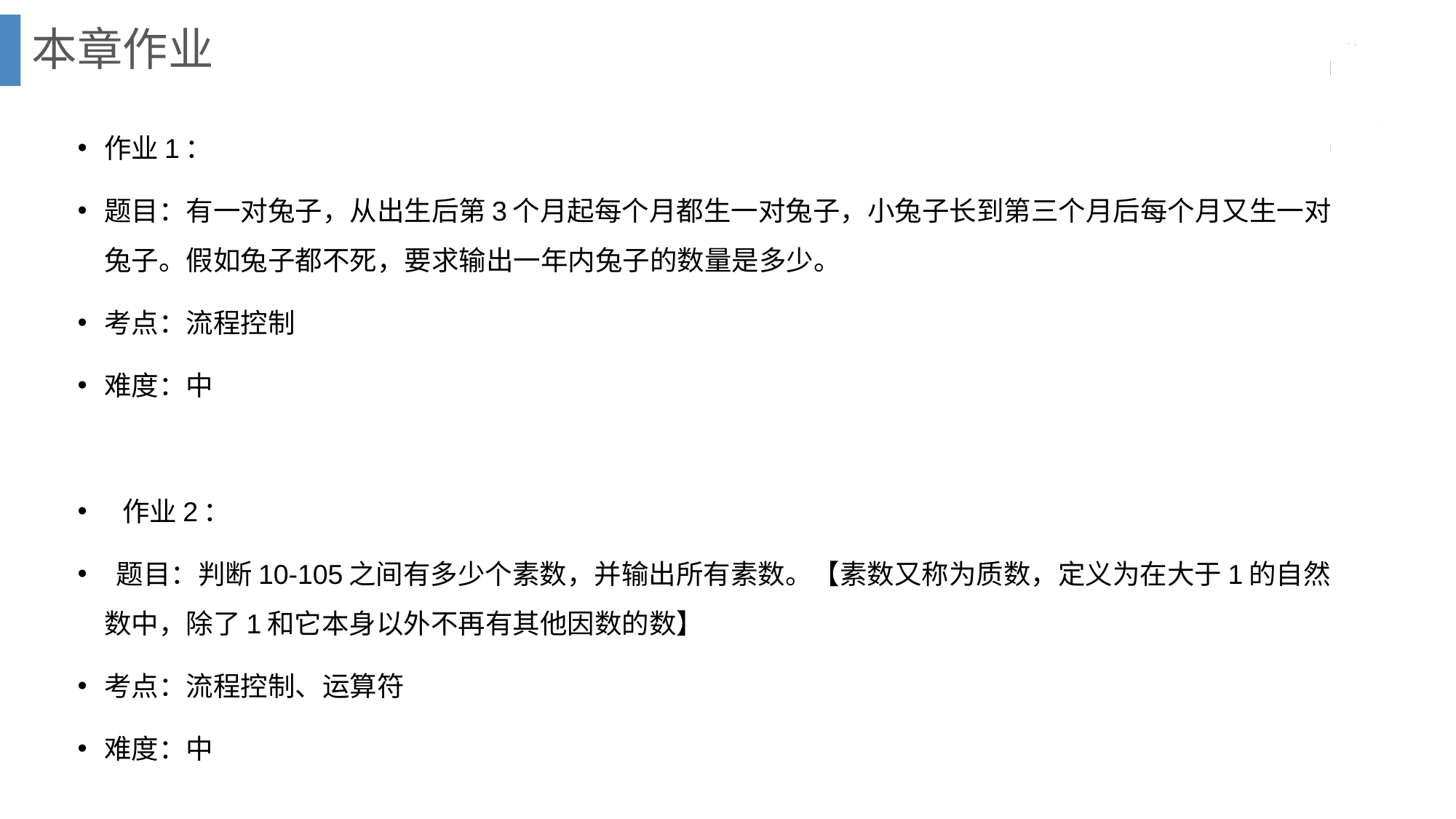

# 本章作业
作业1：
题目：有一对兔子，从出生后第3个月起每个月都生一对兔子，小兔子长到第三个月后每个月又生一对兔子。假如兔子都不死，要求输出一年内兔子的数量是多少。
考点：流程控制
难度：中

  作业2：
 题目：判断10-105之间有多少个素数，并输出所有素数。【素数又称为质数，定义为在大于1的自然数中，除了1和它本身以外不再有其他因数的数】
考点：流程控制、运算符
难度：中